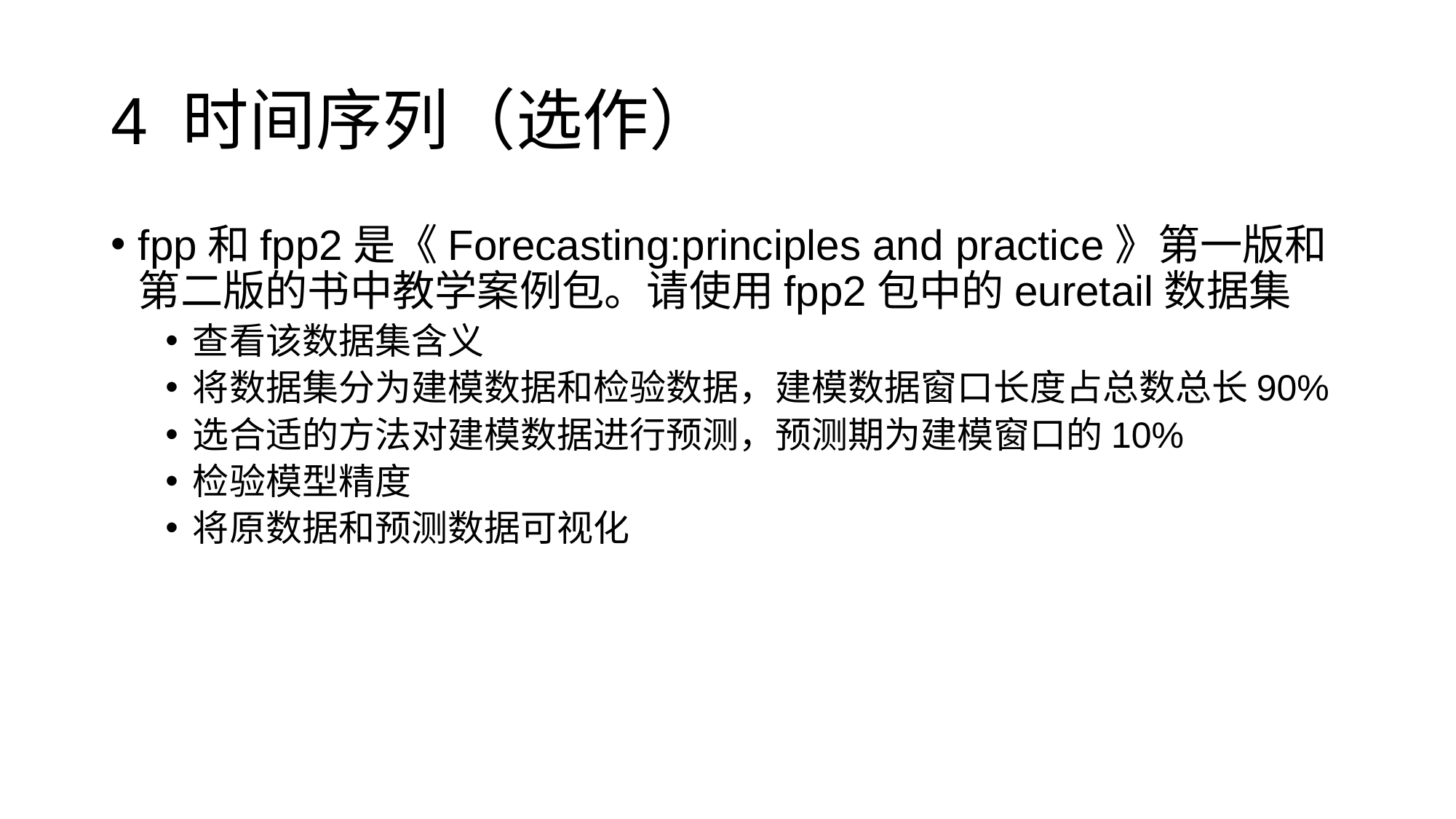

# 4 时间序列（选作）
fpp和fpp2是《Forecasting:principles and practice》第一版和第二版的书中教学案例包。请使用fpp2包中的euretail数据集
查看该数据集含义
将数据集分为建模数据和检验数据，建模数据窗口长度占总数总长90%
选合适的方法对建模数据进行预测，预测期为建模窗口的10%
检验模型精度
将原数据和预测数据可视化